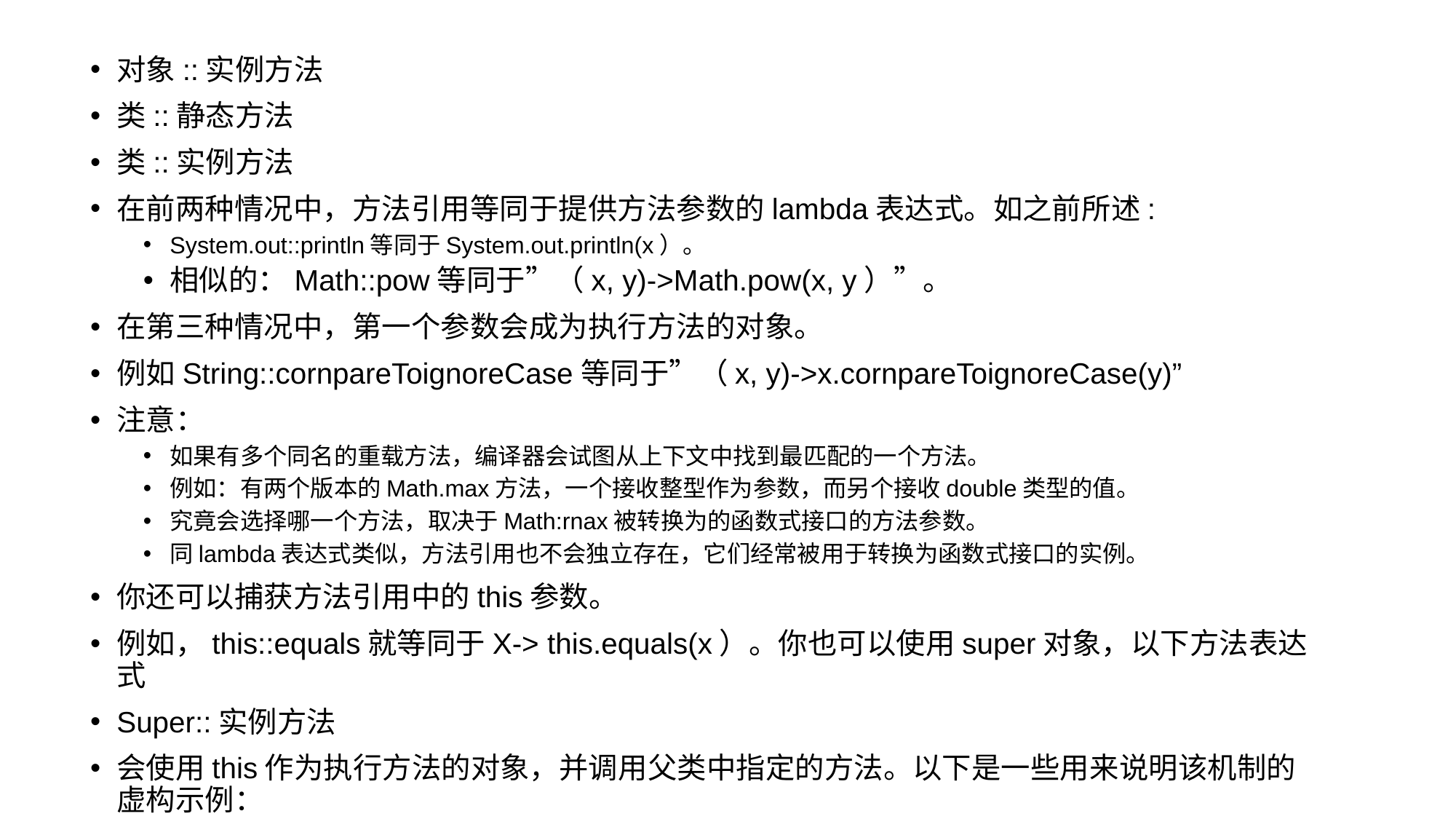

对象::实例方法
类::静态方法
类::实例方法
在前两种情况中，方法引用等同于提供方法参数的lambda表达式。如之前所述:
System.out::println等同于System.out.println(x）。
相似的：Math::pow等同于”（x, y)->Math.pow(x, y）”。
在第三种情况中，第一个参数会成为执行方法的对象。
例如String::cornpareToignoreCase等同于”（x, y)->x.cornpareToignoreCase(y)”
注意：
如果有多个同名的重载方法，编译器会试图从上下文中找到最匹配的一个方法。
例如：有两个版本的Math.max方法，一个接收整型作为参数，而另个接收double类型的值。
究竟会选择哪一个方法，取决于Math:rnax被转换为的函数式接口的方法参数。
同lambda表达式类似，方法引用也不会独立存在，它们经常被用于转换为函数式接口的实例。
你还可以捕获方法引用中的this参数。
例如，this::equals就等同于X-> this.equals(x）。你也可以使用super对象，以下方法表达式
Super::实例方法
会使用this作为执行方法的对象，并调用父类中指定的方法。以下是一些用来说明该机制的虚构示例：